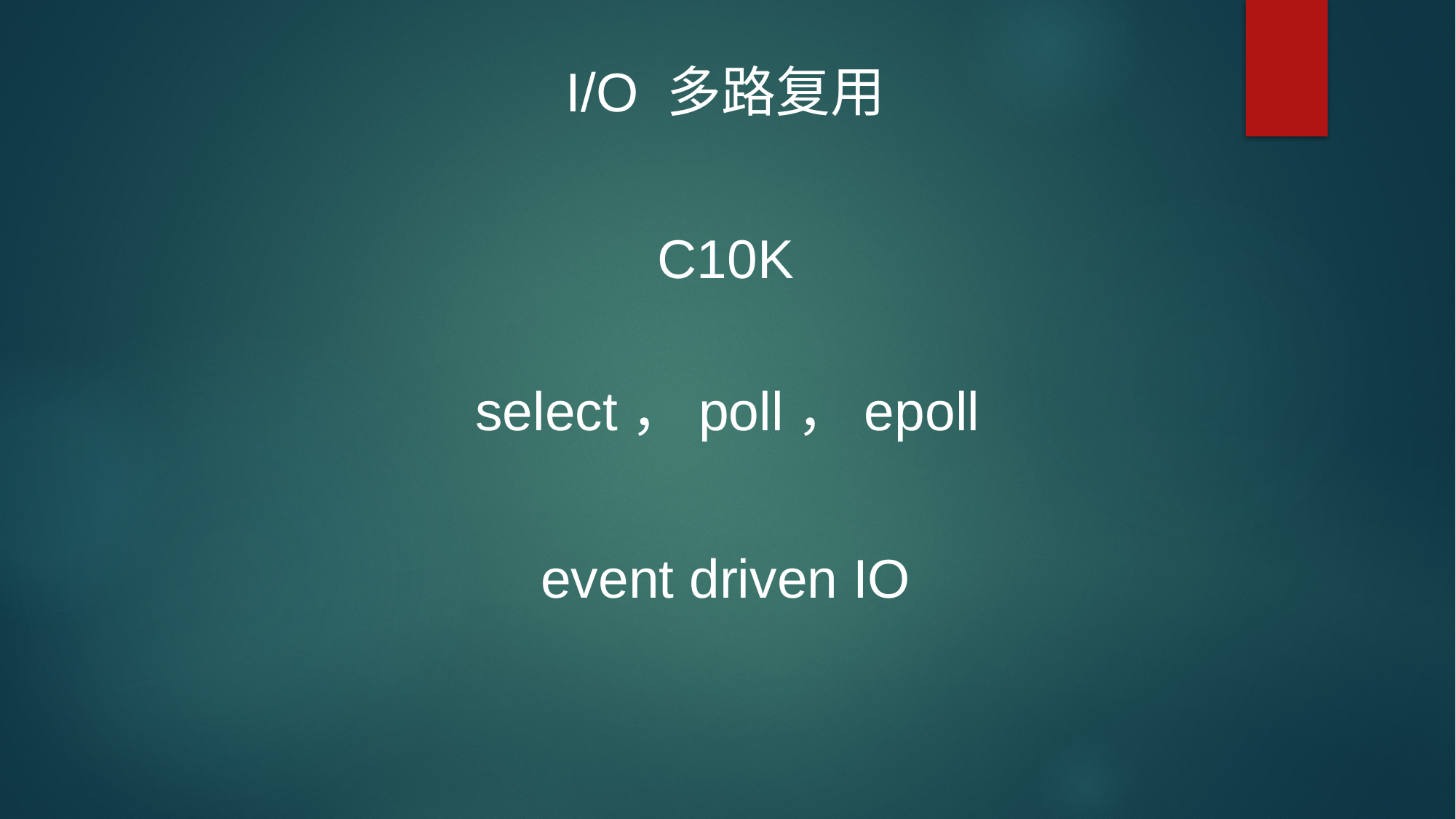

I/O 多路复用
C10K
select，poll，epoll
event driven IO